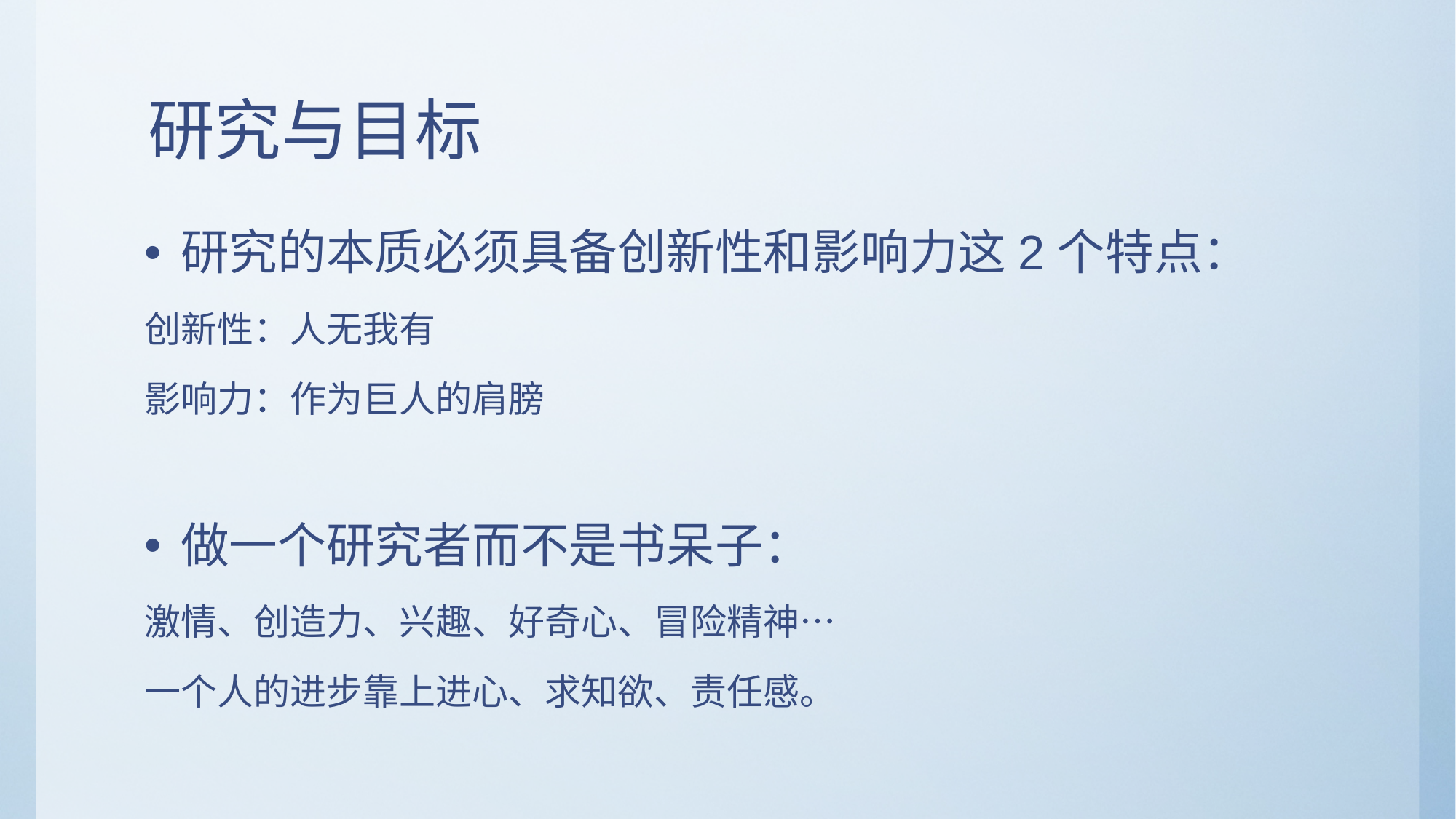

# 研究与目标
研究的本质必须具备创新性和影响力这2个特点：
创新性：人无我有
影响力：作为巨人的肩膀

做一个研究者而不是书呆子：
激情、创造力、兴趣、好奇心、冒险精神…
一个人的进步靠上进心、求知欲、责任感。